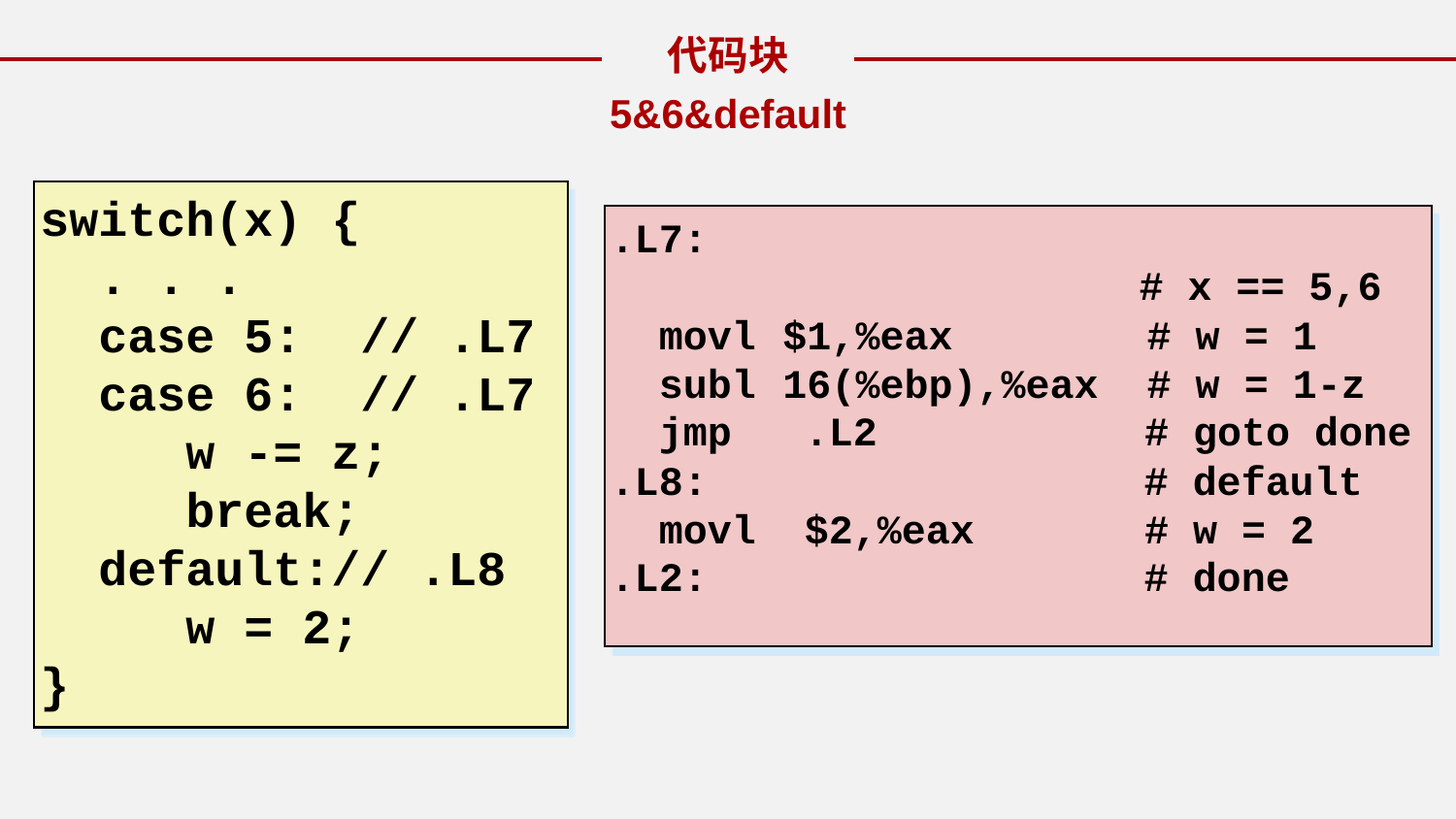

代码块
5&6&default
switch(x) {
  . . .
  case 5:  // .L7
  case 6:  // .L7
     w -= z;
     break;
  default:// .L8
     w = 2;
}
.L7:		 					 	      # x == 5,6
  movl	$1,%eax        # w = 1
  subl	16(%ebp),%eax  # w = 1-z
  jmp   .L2           # goto done
.L8:		 	    # default
  movl  $2,%eax       # w = 2
.L2:		 	    # done